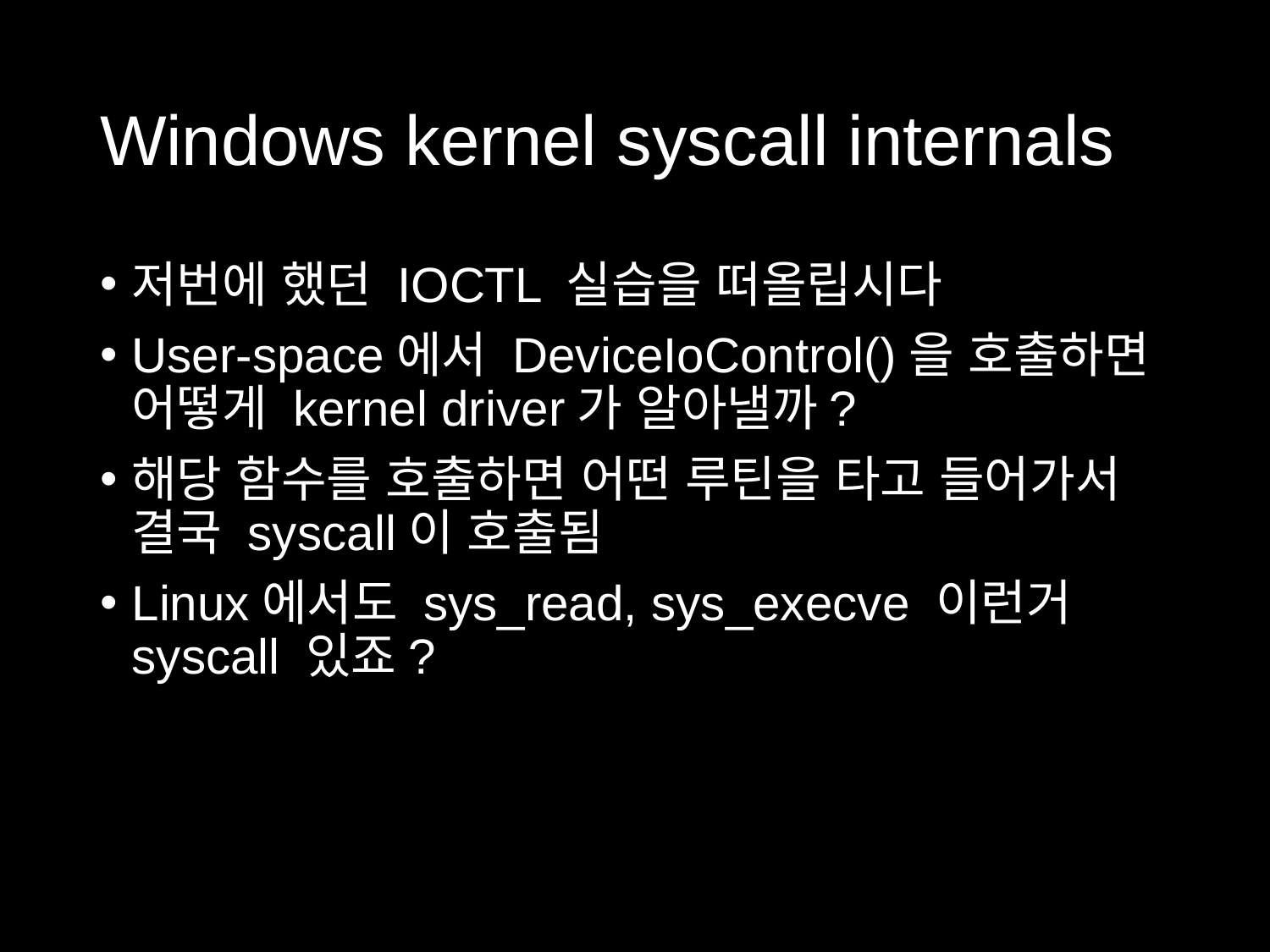

# Windows kernel syscall internals
저번에 했던 IOCTL 실습을 떠올립시다
User-space에서 DeviceIoControl()을 호출하면 어떻게 kernel driver가 알아낼까?
해당 함수를 호출하면 어떤 루틴을 타고 들어가서 결국 syscall이 호출됨
Linux에서도 sys_read, sys_execve 이런거 syscall 있죠?